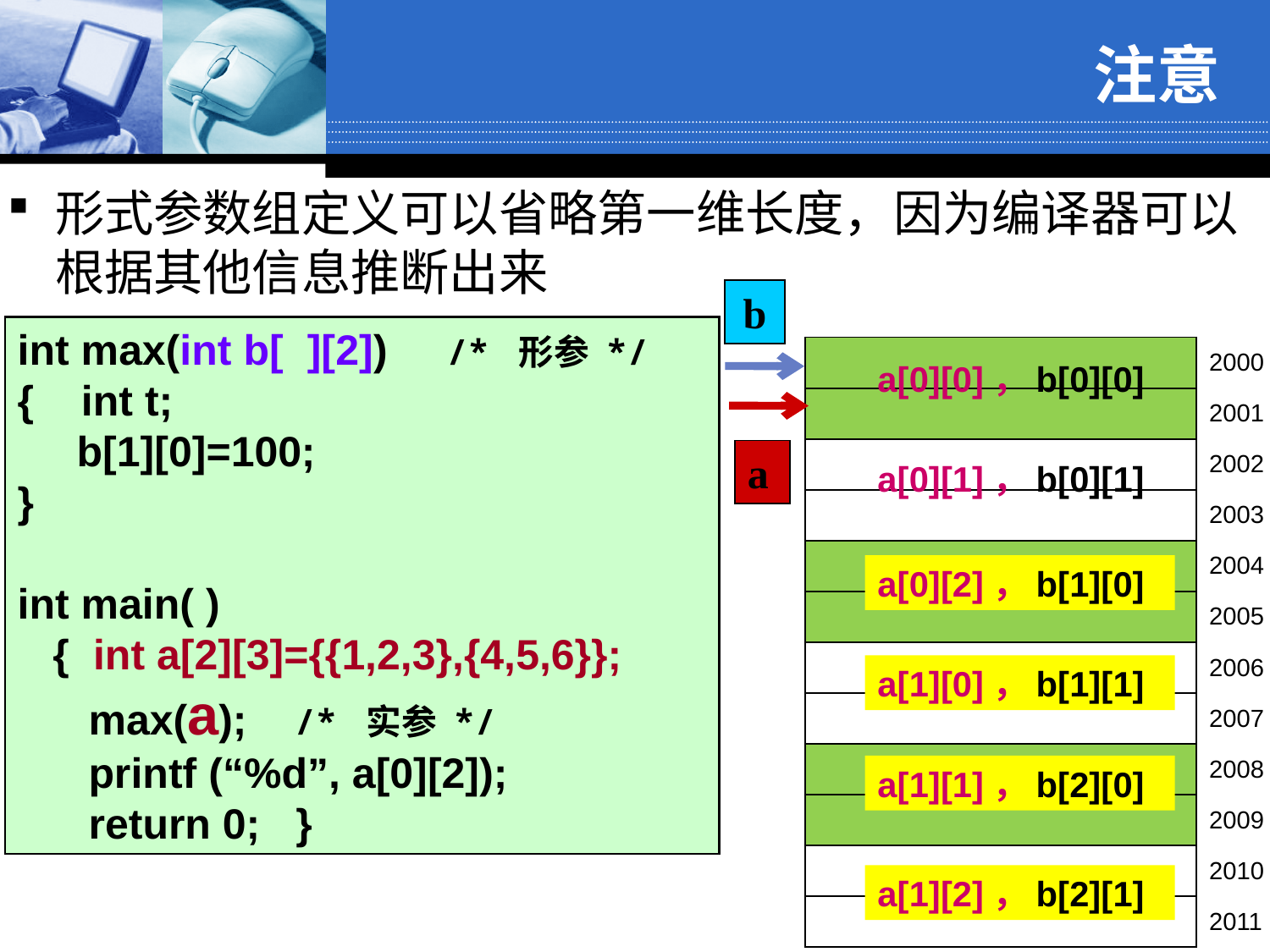

注意
形式参数组定义可以省略第一维长度，因为编译器可以根据其他信息推断出来
b
|  |  |
| --- | --- |
|  | 2000 |
|  | 2001 |
|  | 2002 |
|  | 2003 |
|  | 2004 |
|  | 2005 |
|  | 2006 |
|  | 2007 |
|  | 2008 |
|  | 2009 |
|  | 2010 |
|  | 2011 |
int max(int b[  ][2])     /* 形参 */
{    int t;
     b[1][0]=100;
}

int main( )
   {  int a[2][3]={{1,2,3},{4,5,6}};
      max(a);    /* 实参 */
      printf (“%d”, a[0][2]);
      return 0;   }
a[0][0]，b[0][0]
a
a[0][1]，b[0][1]
a[0][2]，b[1][0]
a[1][0]，b[1][1]
a[1][1]，b[2][0]
a[1][2]，b[2][1]